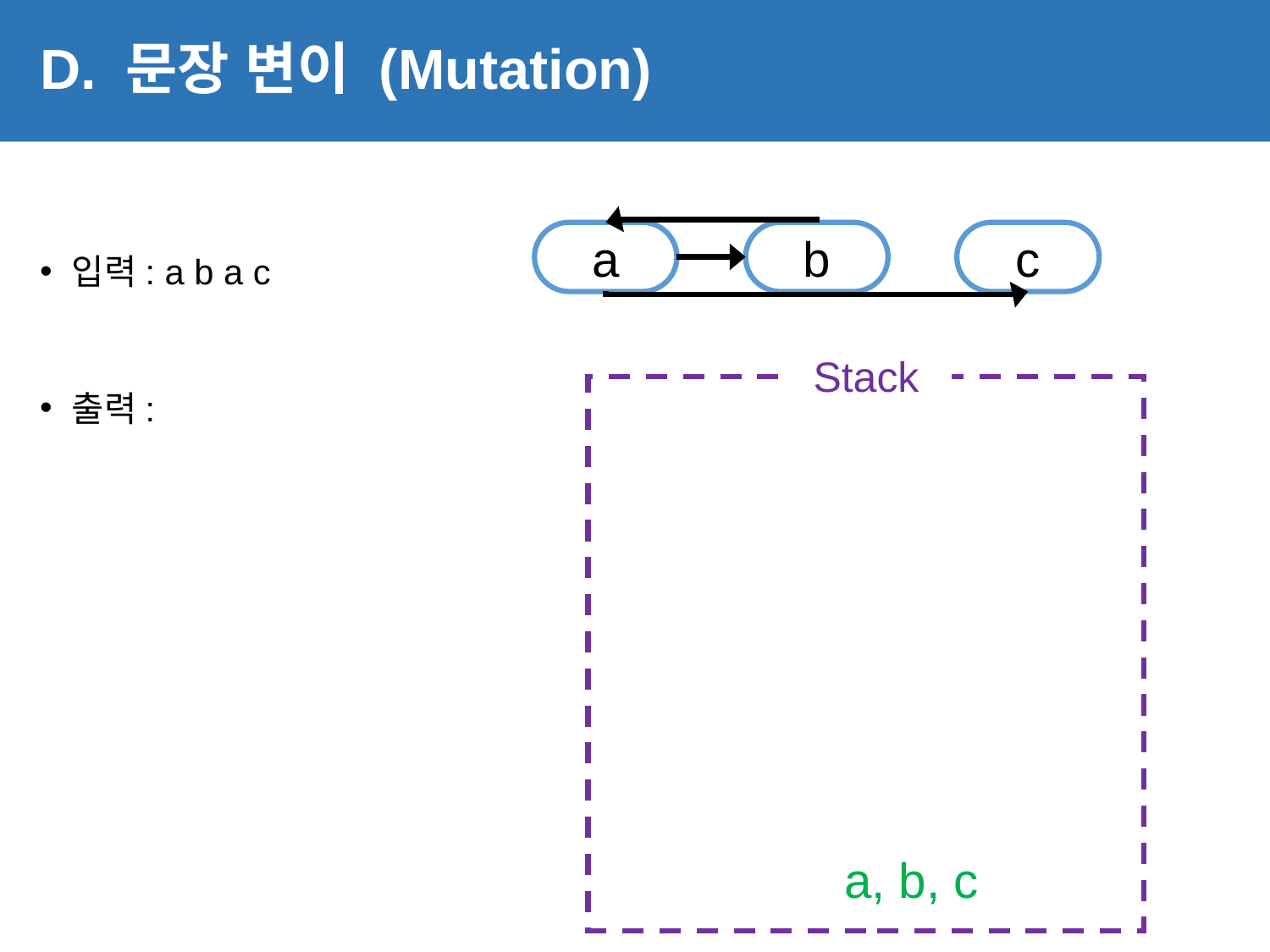

# D. 문장 변이 (Mutation)
1

입력: a b a c

출력:

a
b
c
Stack

a, b, c